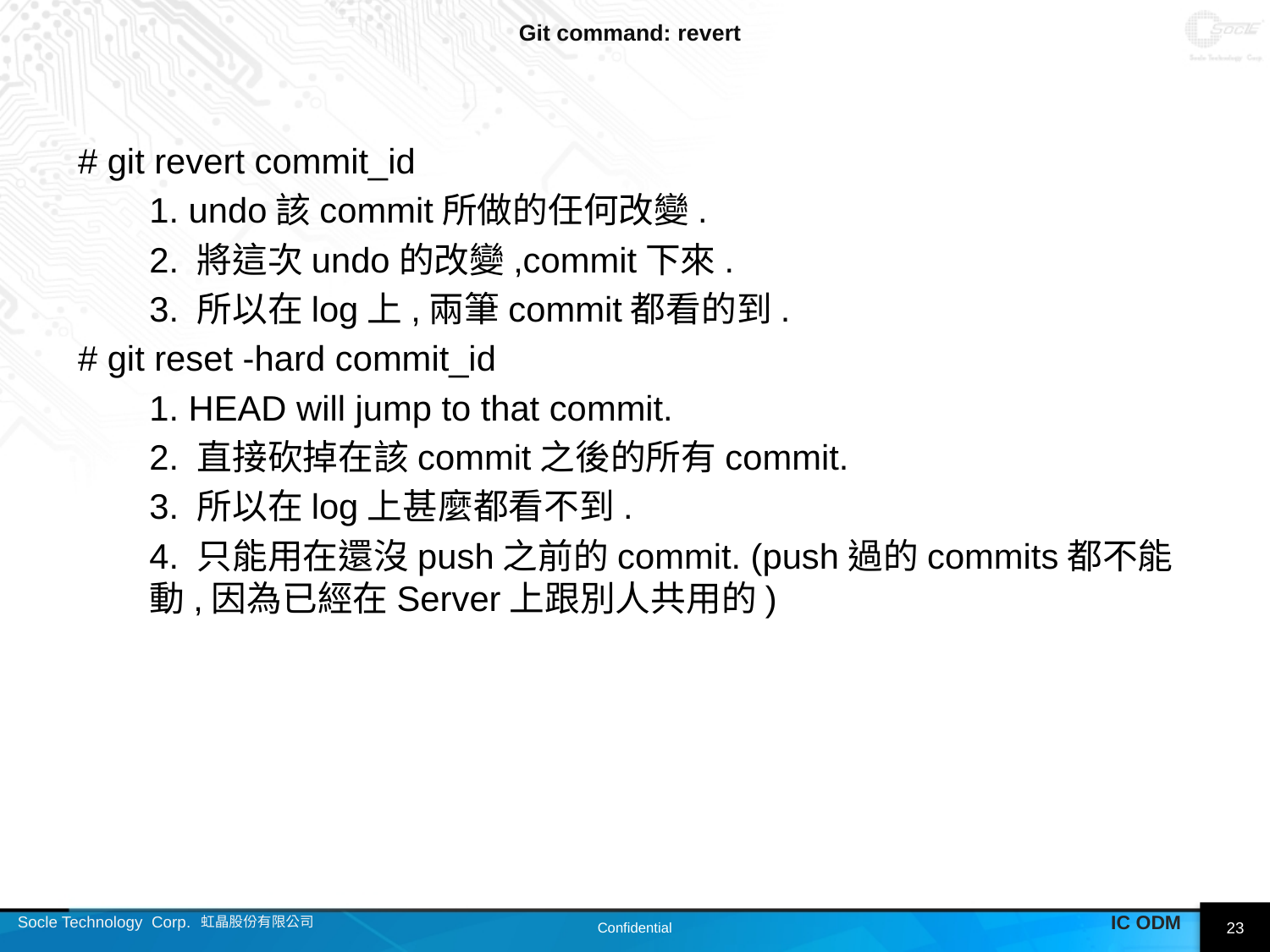

# Git command: revert
# git revert commit_id
	1. undo該commit所做的任何改變.
	2. 將這次undo的改變,commit下來.
	3. 所以在log上,兩筆commit都看的到.
# git reset -hard commit_id
	1. HEAD will jump to that commit.
	2. 直接砍掉在該commit之後的所有commit.
	3. 所以在log上甚麼都看不到.
	4. 只能用在還沒push之前的commit. (push過的commits都不能動,因為已經在Server上跟別人共用的)